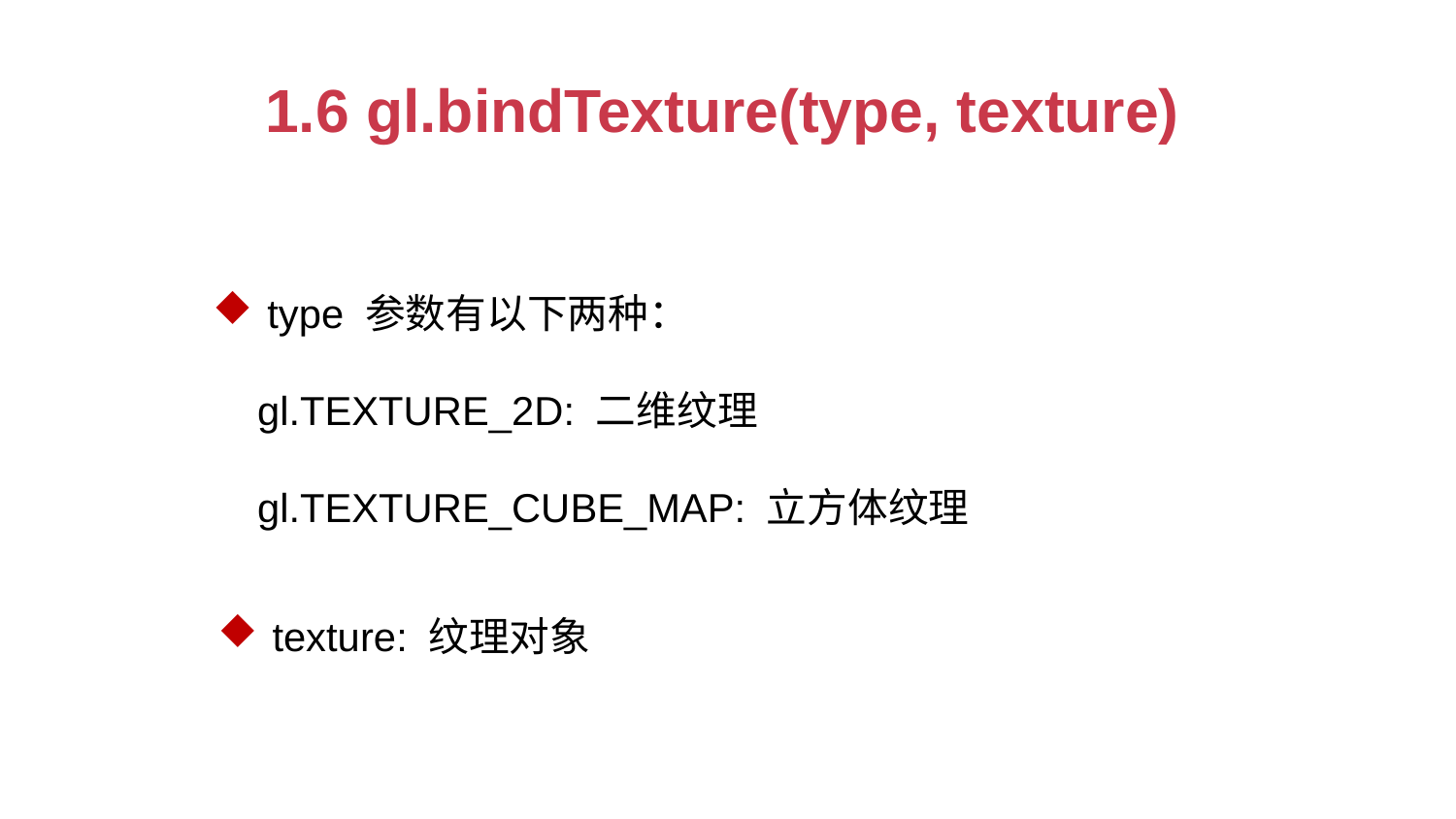

1.6 gl.bindTexture(type, texture)
type 参数有以下两种：
    gl.TEXTURE_2D: 二维纹理
    gl.TEXTURE_CUBE_MAP: 立方体纹理
texture: 纹理对象